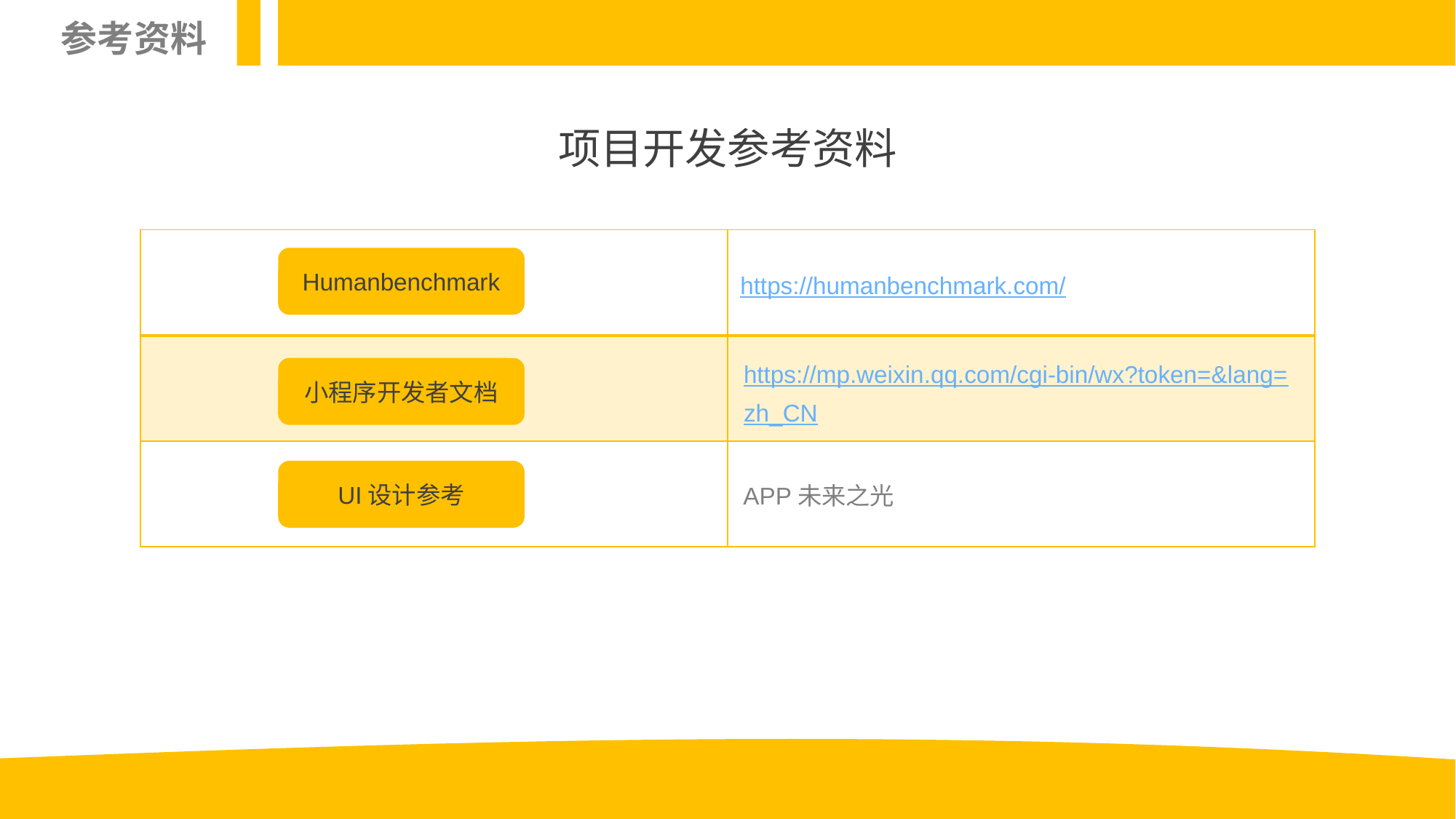

参考资料
项目开发参考资料
|  |  |
| --- | --- |
|  |  |
|  |  |
Humanbenchmark
https://humanbenchmark.com/
https://mp.weixin.qq.com/cgi-bin/wx?token=&lang=zh_CN
小程序开发者文档
UI设计参考
APP未来之光